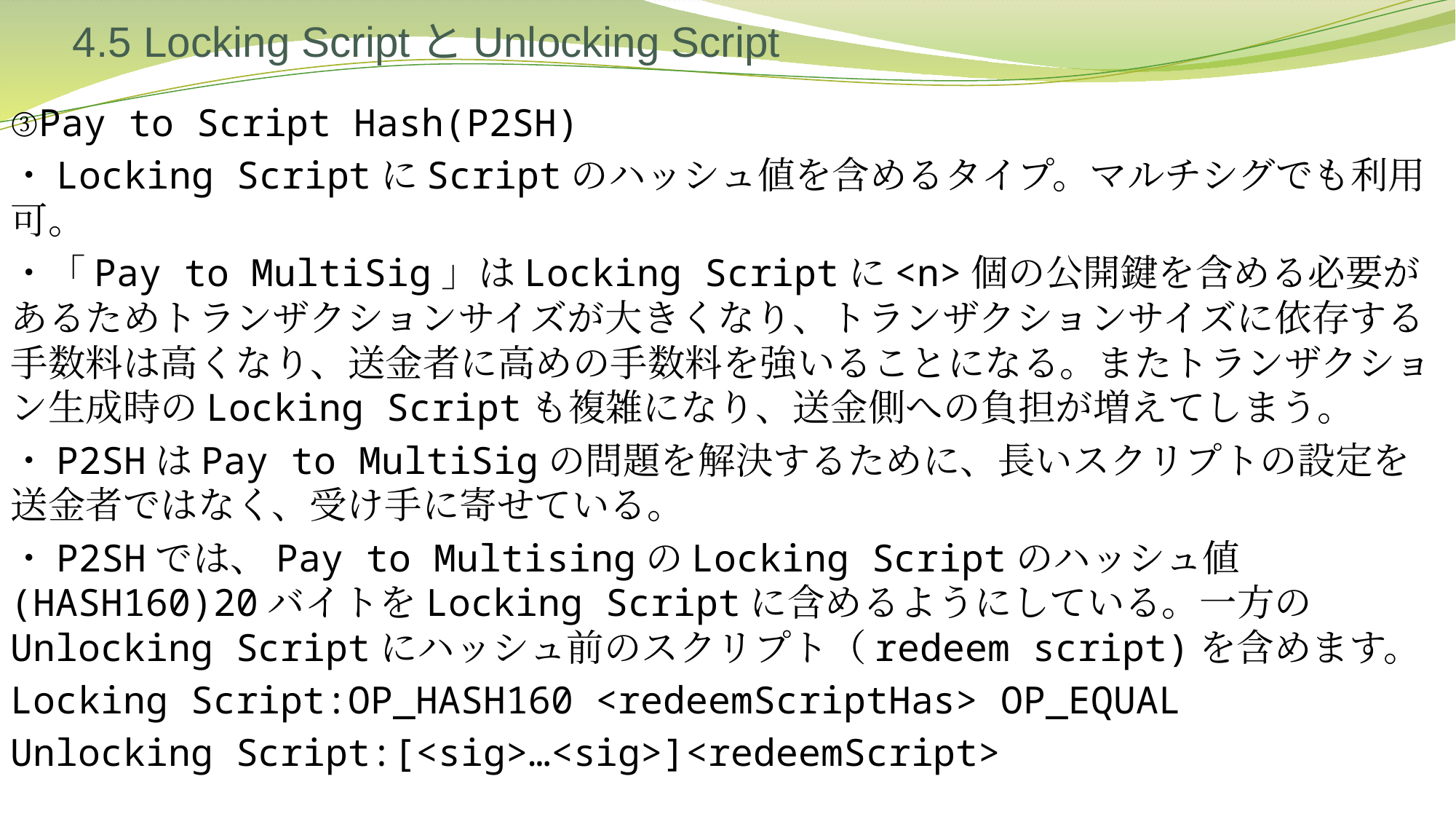

# 4.5 Locking ScriptとUnlocking Script
③Pay to Script Hash(P2SH)
・Locking ScriptにScriptのハッシュ値を含めるタイプ。マルチシグでも利用可。
・「Pay to MultiSig」はLocking Scriptに<n>個の公開鍵を含める必要があるためトランザクションサイズが大きくなり、トランザクションサイズに依存する手数料は高くなり、送金者に高めの手数料を強いることになる。またトランザクション生成時のLocking Scriptも複雑になり、送金側への負担が増えてしまう。
・P2SHはPay to MultiSigの問題を解決するために、長いスクリプトの設定を送金者ではなく、受け手に寄せている。
・P2SHでは、Pay to MultisingのLocking Scriptのハッシュ値(HASH160)20バイトをLocking Scriptに含めるようにしている。一方のUnlocking Scriptにハッシュ前のスクリプト（redeem script)を含めます。
Locking Script:OP_HASH160 <redeemScriptHas> OP_EQUAL
Unlocking Script:[<sig>…<sig>]<redeemScript>